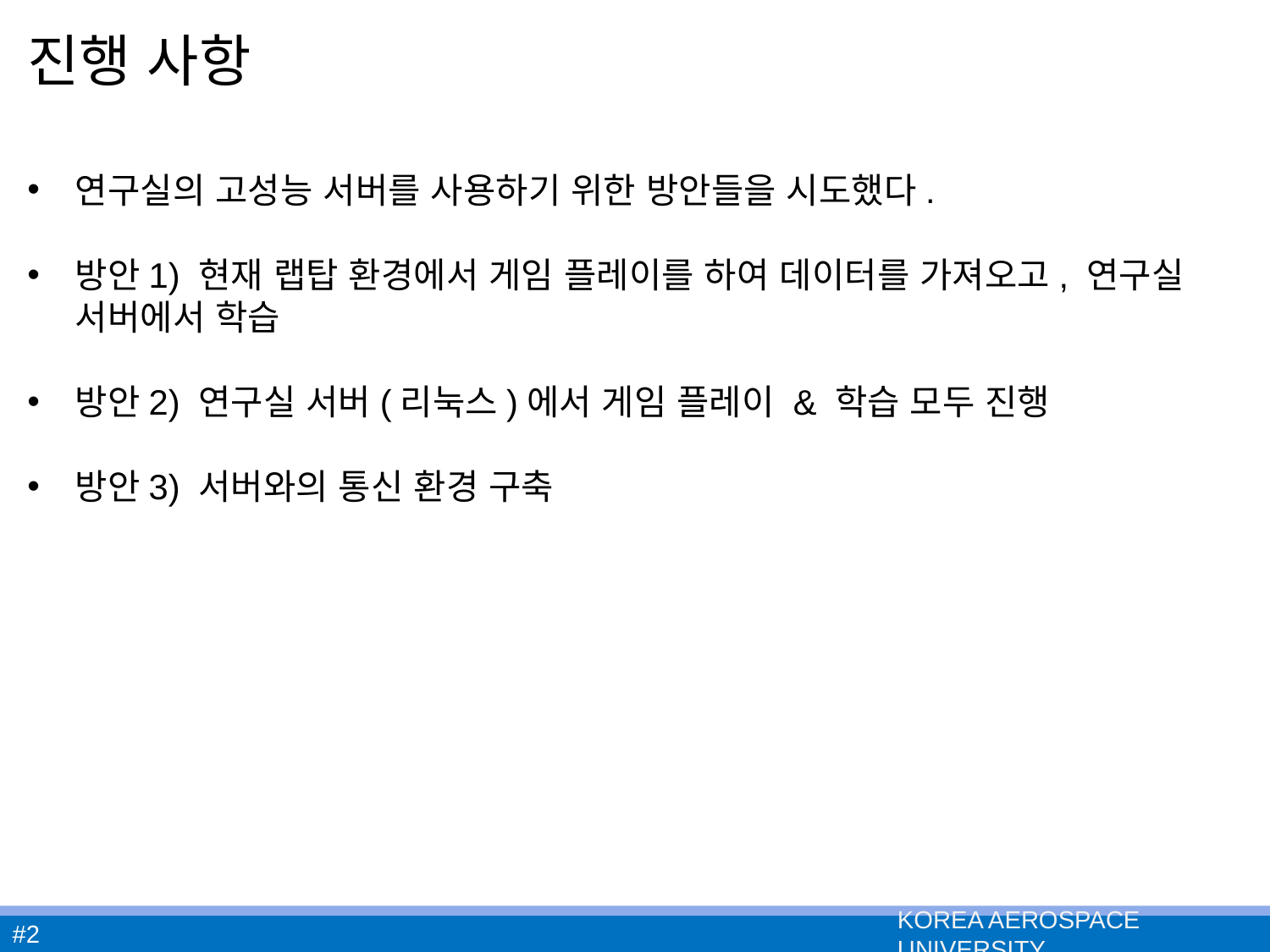

# 진행 사항

연구실의 고성능 서버를 사용하기 위한 방안들을 시도했다.

방안1) 현재 랩탑 환경에서 게임 플레이를 하여 데이터를 가져오고, 연구실 서버에서 학습

방안2) 연구실 서버(리눅스)에서 게임 플레이 & 학습 모두 진행

방안3) 서버와의 통신 환경 구축
#2